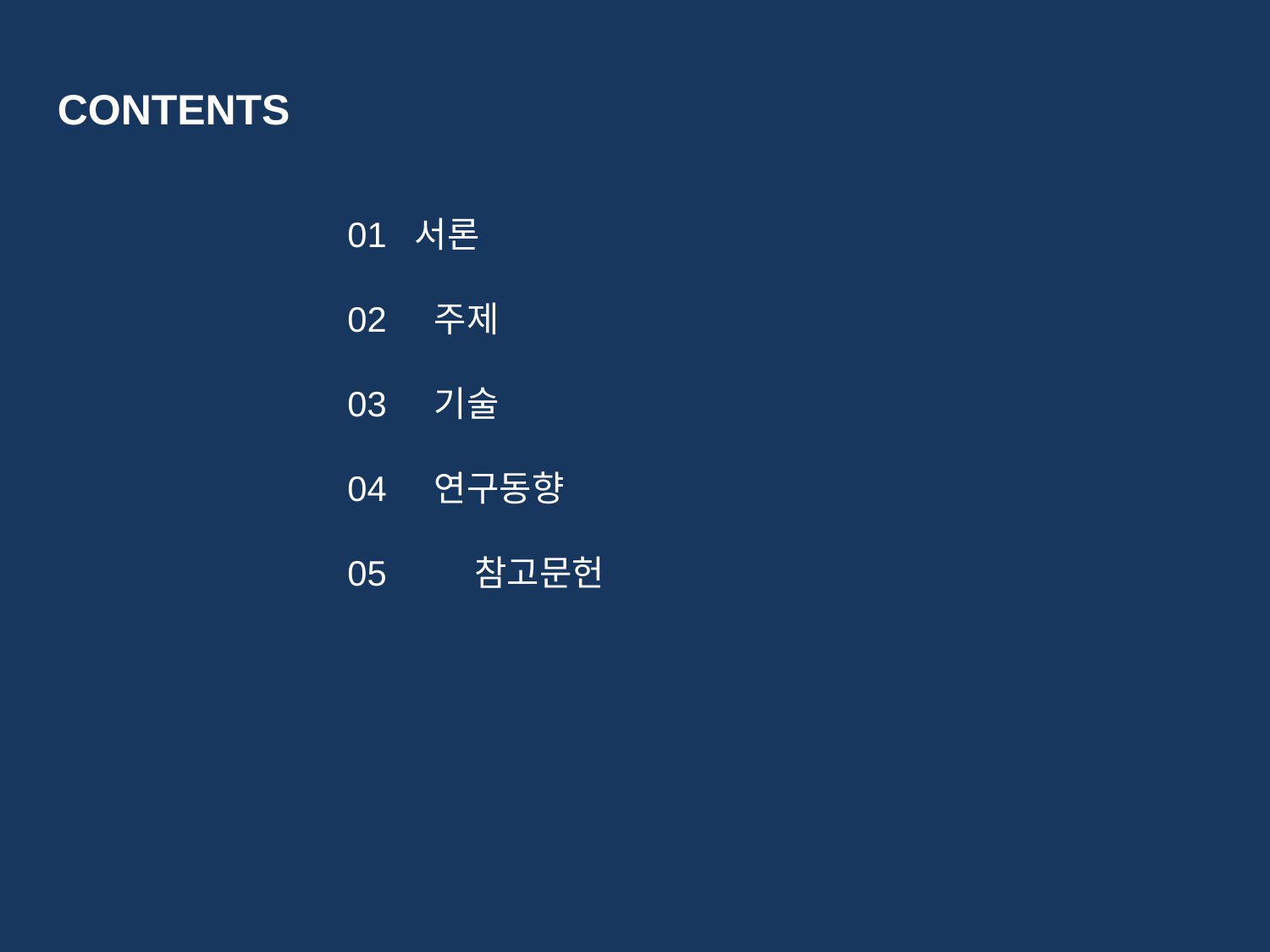

CONTENTS
01  서론

02    주제

03    기술

04    연구동향

05	참고문헌